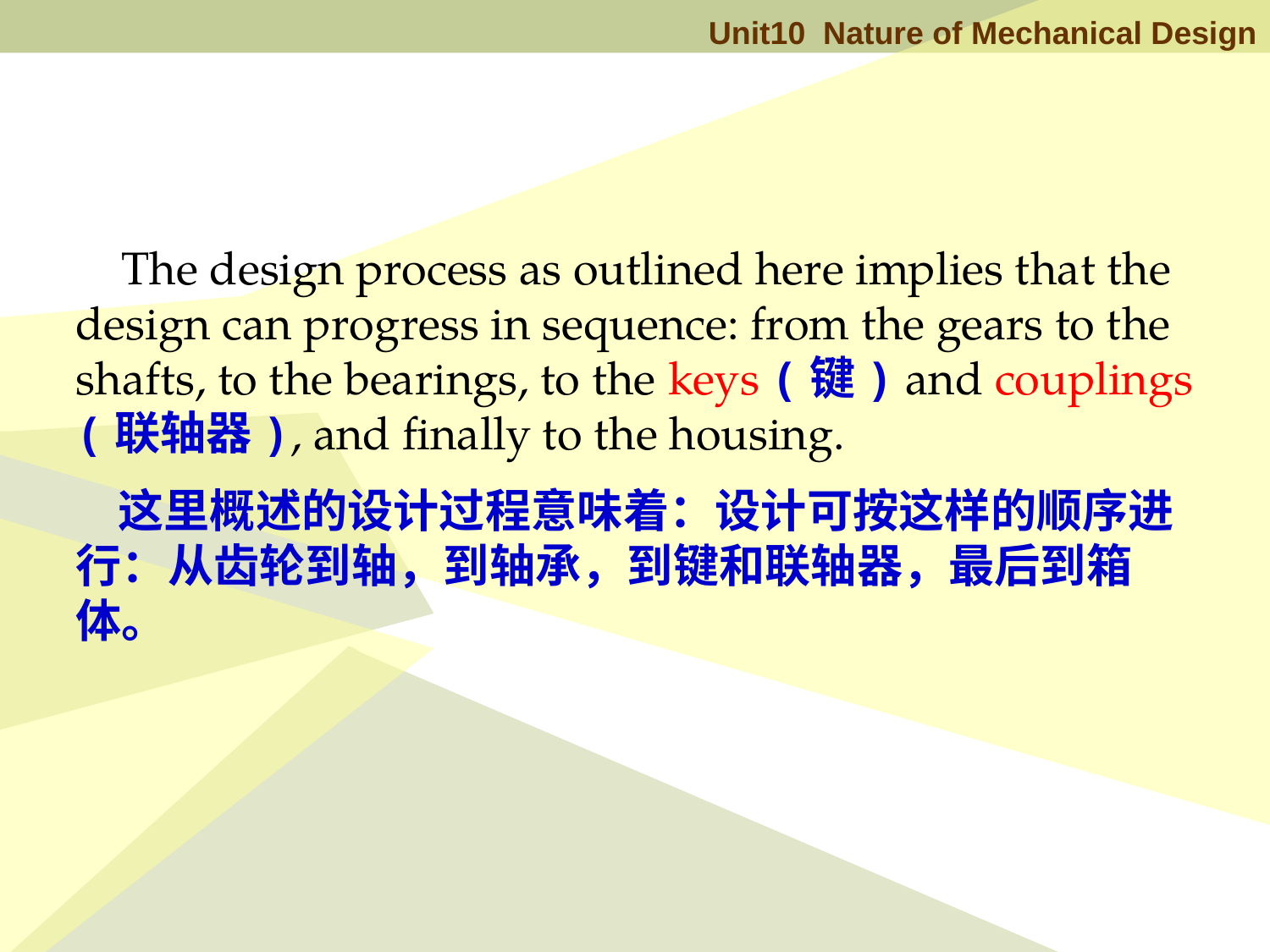

The design process as outlined here implies that the design can progress in sequence: from the gears to the shafts, to the bearings, to the keys (键) and couplings (联轴器), and finally to the housing.
   这里概述的设计过程意味着：设计可按这样的顺序进行：从齿轮到轴，到轴承，到键和联轴器，最后到箱体。